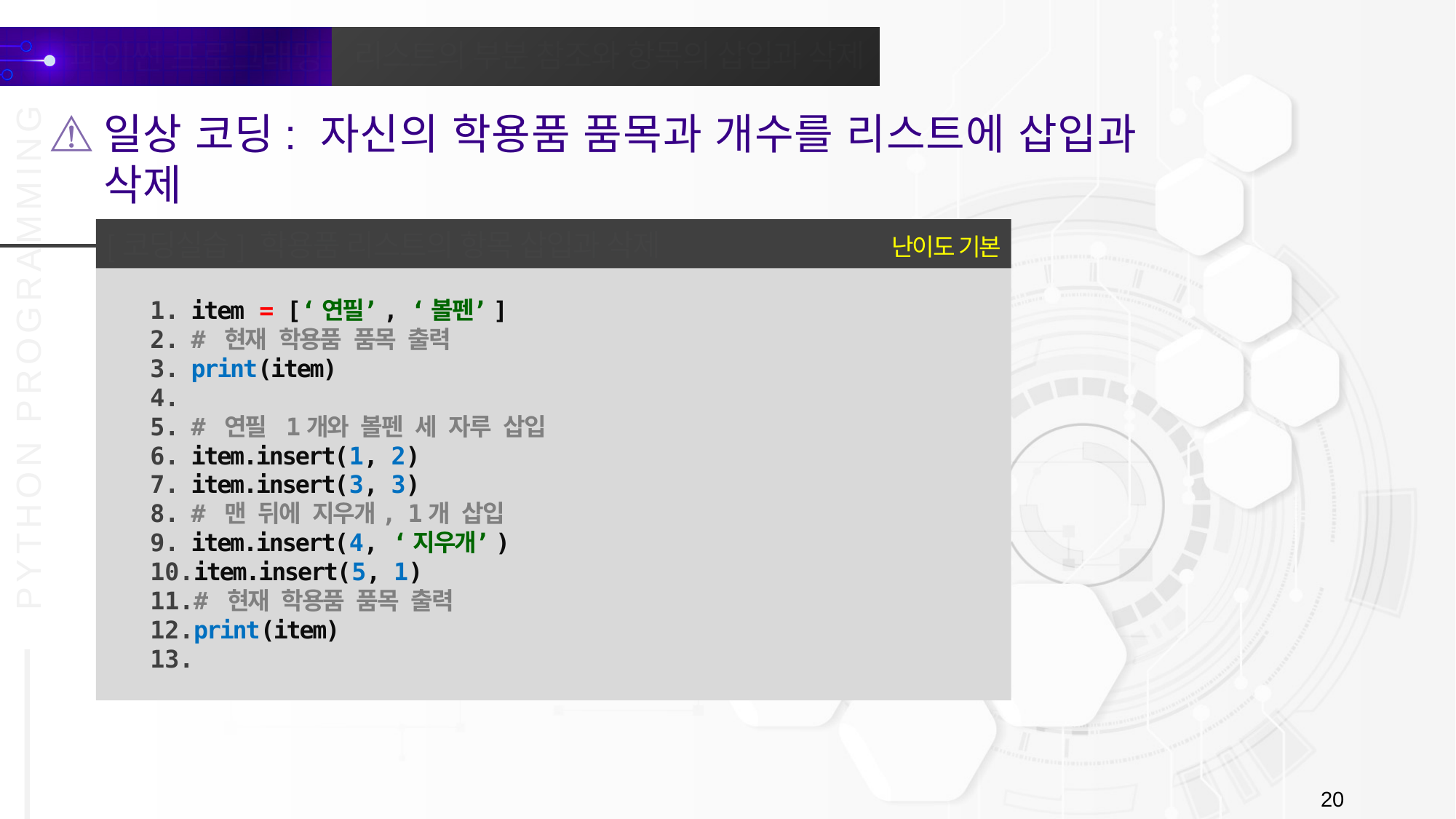

일상 코딩: 자신의 학용품 품목과 개수를 리스트에 삽입과 삭제

난이도 기본
[코딩실습] 학용품 리스트의 항목 삽입과 삭제
item = [‘연필’, ‘볼펜’]
# 현재 학용품 품목 출력
print(item)

# 연필 1개와 볼펜 세 자루 삽입
item.insert(1, 2)
item.insert(3, 3)
# 맨 뒤에 지우개, 1개 삽입
item.insert(4, ‘지우개’)
item.insert(5, 1)
# 현재 학용품 품목 출력
print(item)

20